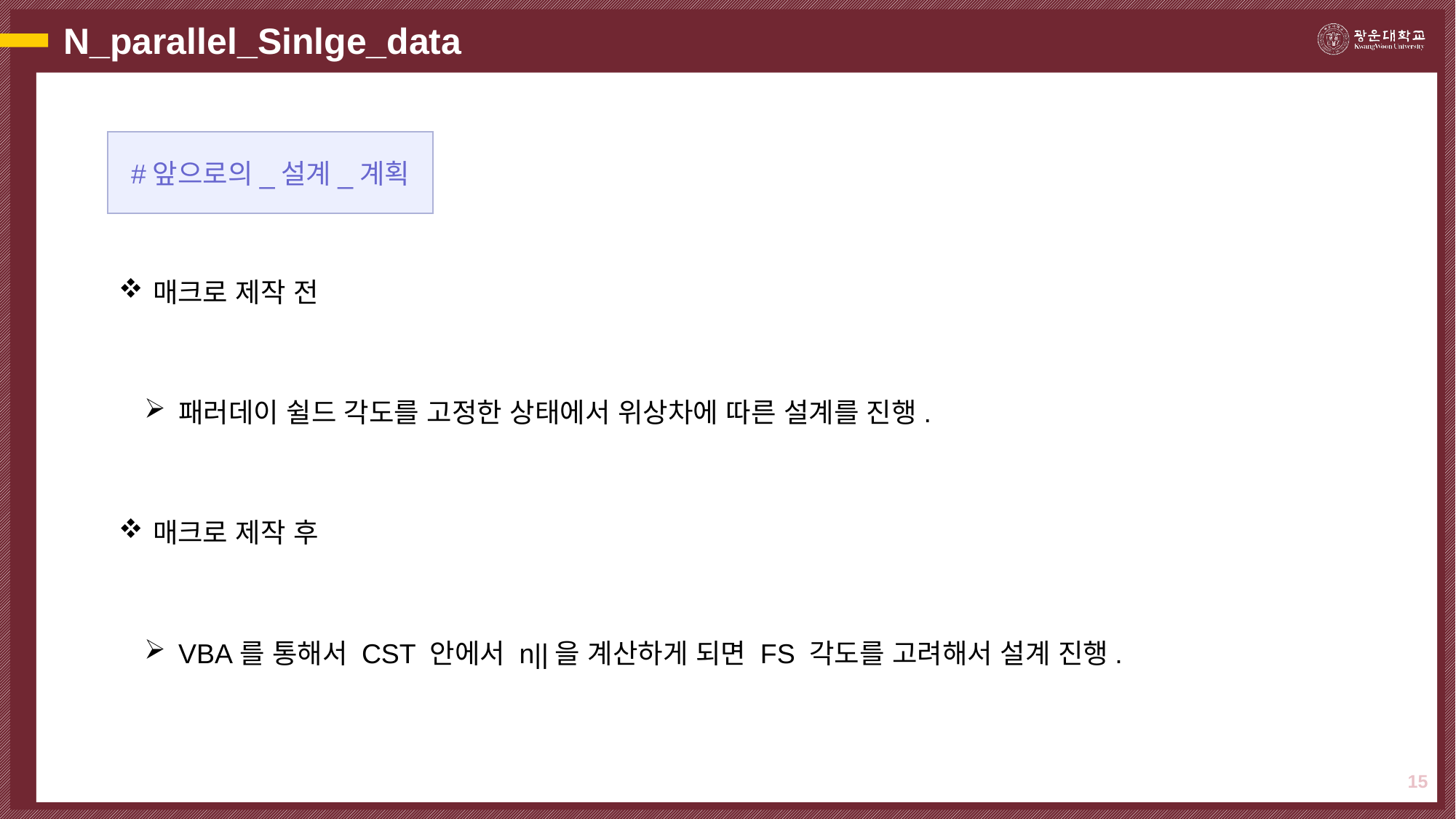

# N_parallel_Sinlge_data
#앞으로의_설계_계획
매크로 제작 전
패러데이 쉴드 각도를 고정한 상태에서 위상차에 따른 설계를 진행.
매크로 제작 후
VBA를 통해서 CST 안에서 n||을 계산하게 되면 FS 각도를 고려해서 설계 진행.
15